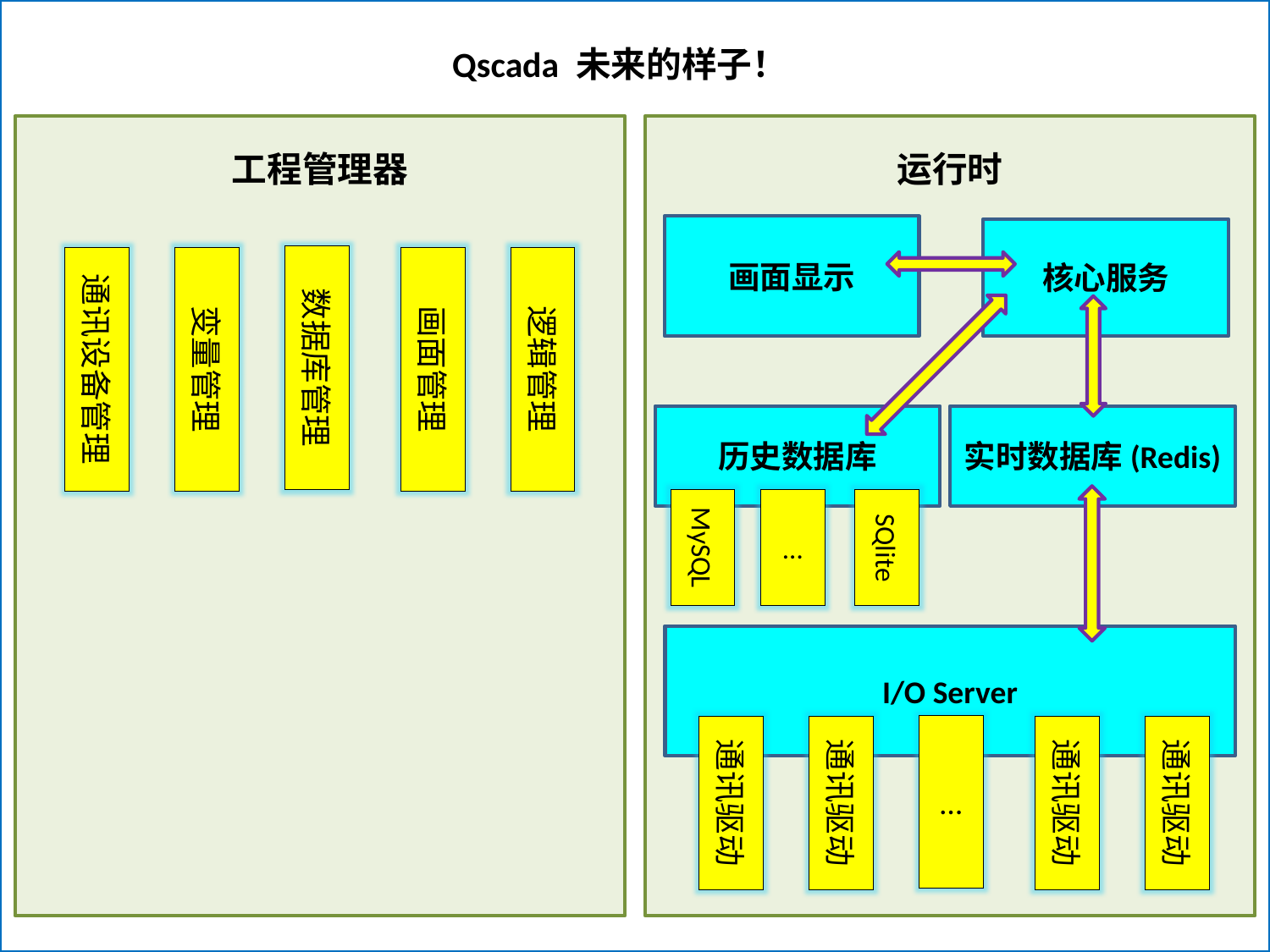

Qscada 未来的样子！

工程管理器
运行时

画面显示
核心服务
数据库管理
通讯设备管理
变量管理
画面管理
逻辑管理

历史数据库
实时数据库(Redis)

MySQL
…
SQlite
I/O Server
通讯驱动
通讯驱动
…
通讯驱动
通讯驱动